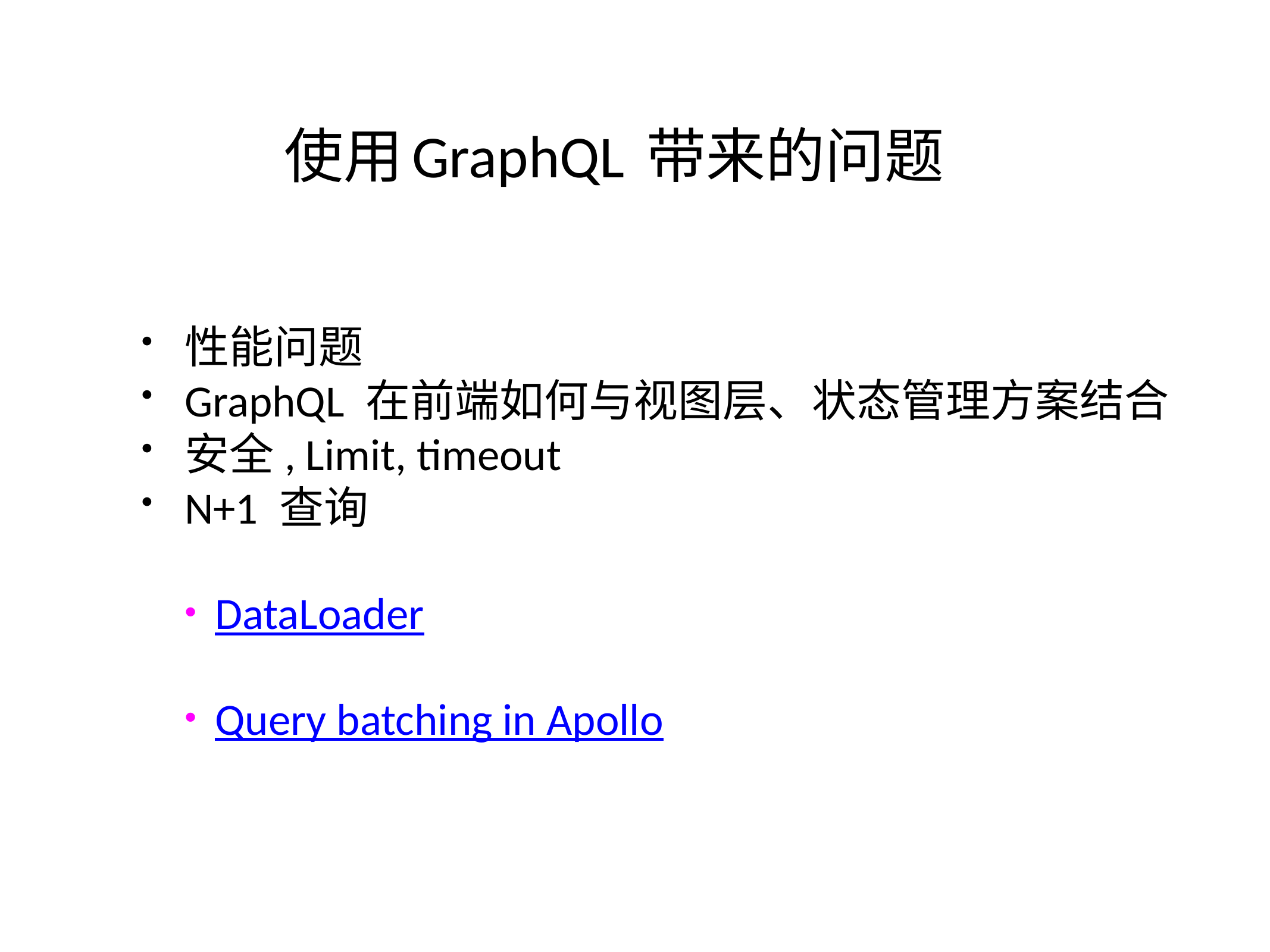

# 使用GraphQL 带来的问题
性能问题
GraphQL 在前端如何与视图层、状态管理方案结合
安全, Limit, timeout
N+1 查询
DataLoader
Query batching in Apollo